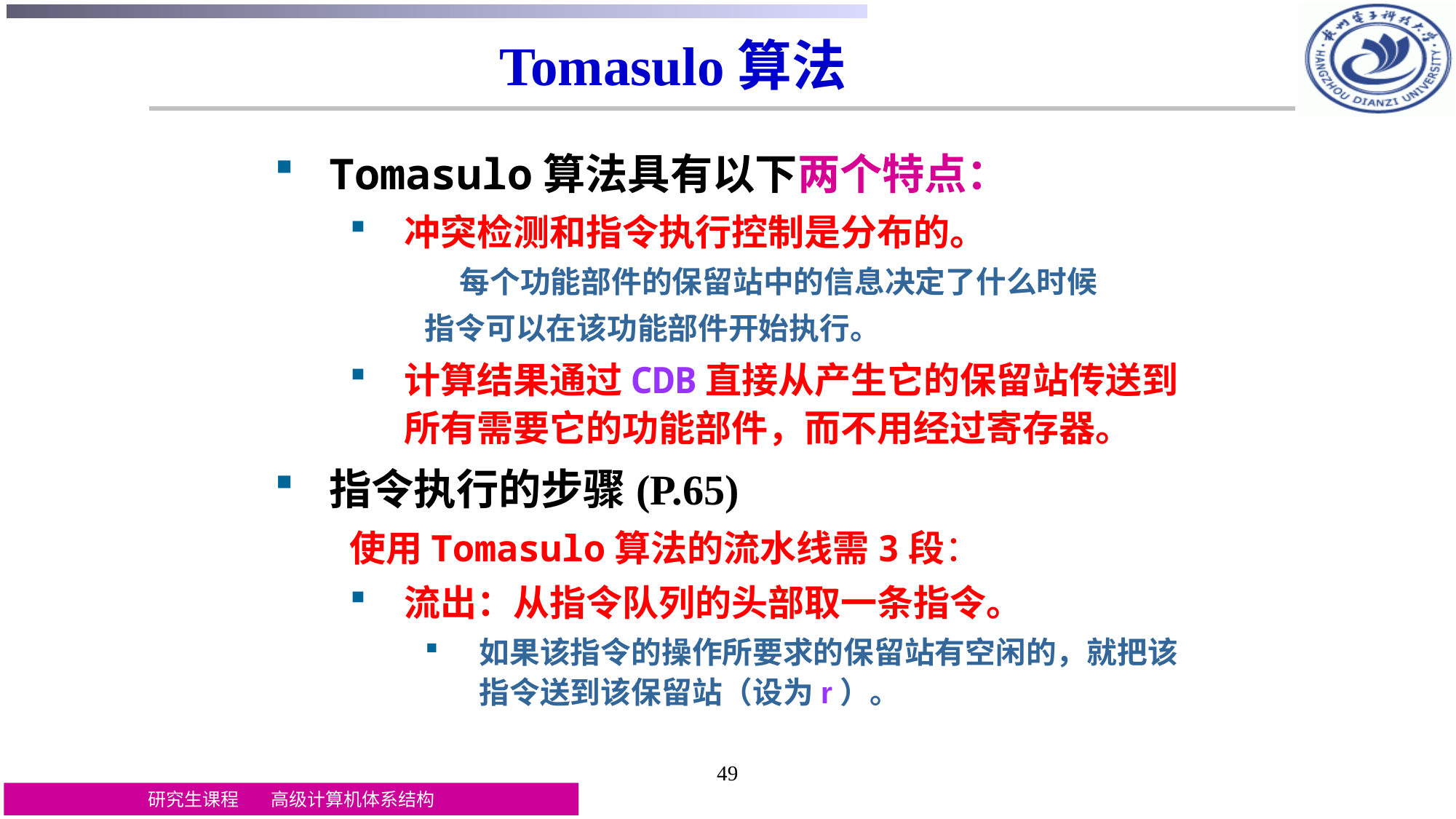

# Tomasulo算法
Tomasulo算法具有以下两个特点：
冲突检测和指令执行控制是分布的。
    每个功能部件的保留站中的信息决定了什么时候
指令可以在该功能部件开始执行。
计算结果通过CDB直接从产生它的保留站传送到所有需要它的功能部件，而不用经过寄存器。
指令执行的步骤(P.65)
使用Tomasulo算法的流水线需3段：
流出：从指令队列的头部取一条指令。
如果该指令的操作所要求的保留站有空闲的，就把该指令送到该保留站（设为r）。
49